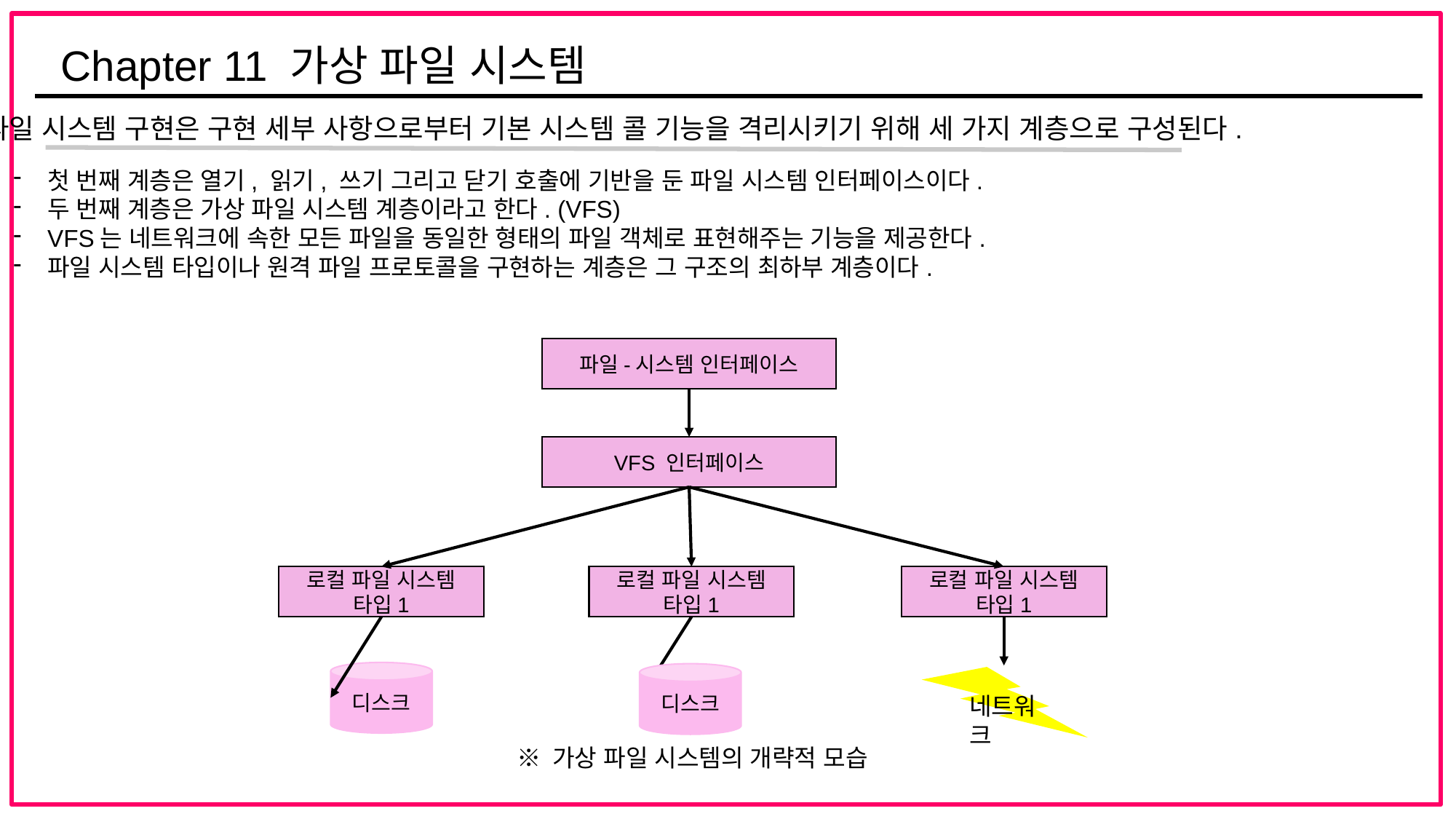

Chapter 11 가상 파일 시스템
파일 시스템 구현은 구현 세부 사항으로부터 기본 시스템 콜 기능을 격리시키기 위해 세 가지 계층으로 구성된다.
첫 번째 계층은 열기, 읽기, 쓰기 그리고 닫기 호출에 기반을 둔 파일 시스템 인터페이스이다.
두 번째 계층은 가상 파일 시스템 계층이라고 한다. (VFS)
VFS는 네트워크에 속한 모든 파일을 동일한 형태의 파일 객체로 표현해주는 기능을 제공한다.
파일 시스템 타입이나 원격 파일 프로토콜을 구현하는 계층은 그 구조의 최하부 계층이다.
파일-시스템 인터페이스
VFS 인터페이스
로컬 파일 시스템
타입1
로컬 파일 시스템
타입1
로컬 파일 시스템
타입1
디스크
디스크

네트워크
※ 가상 파일 시스템의 개략적 모습